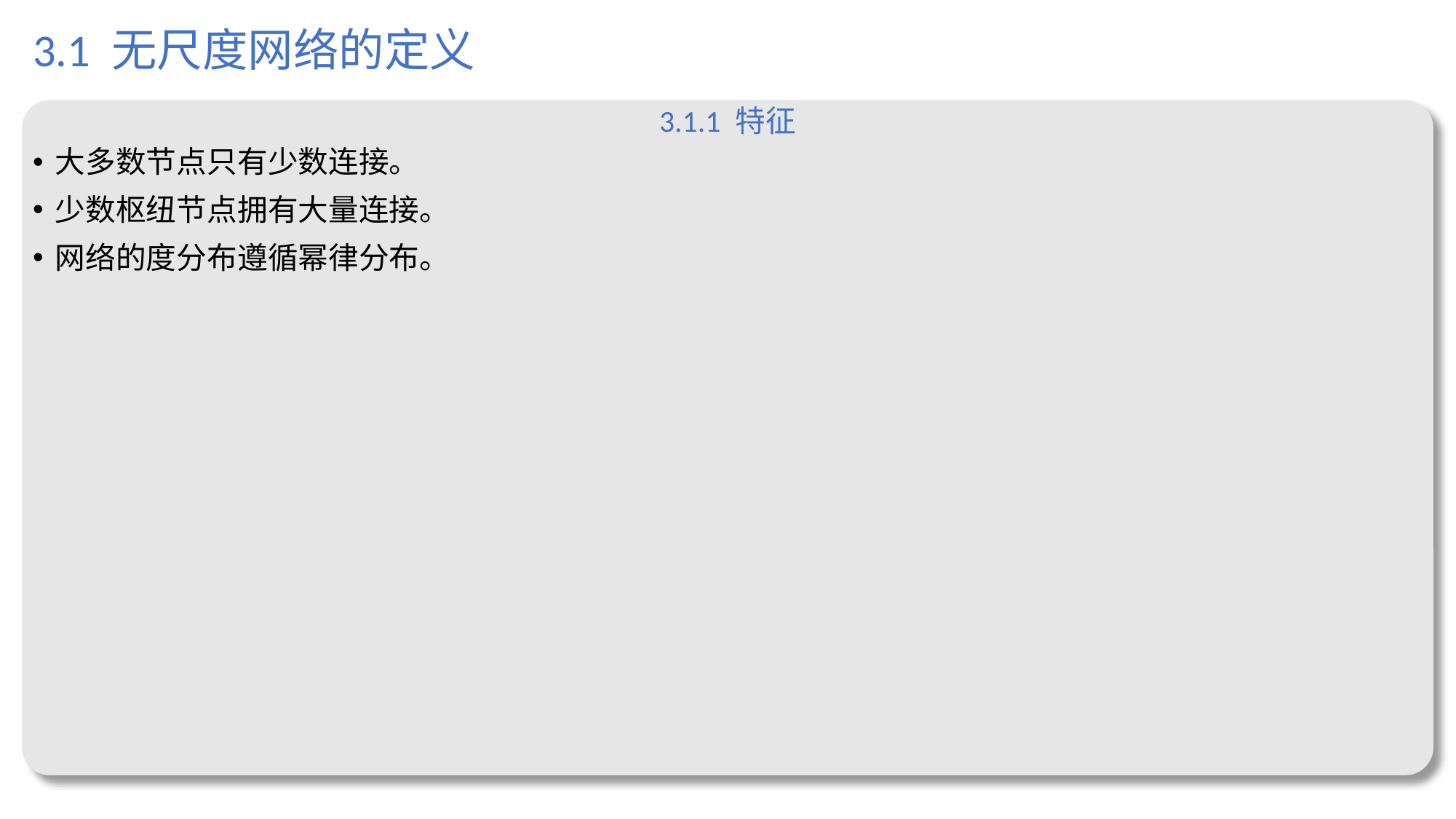

# 3.1 无尺度网络的定义

3.1.1 特征
大多数节点只有少数连接。
少数枢纽节点拥有大量连接。
网络的度分布遵循幂律分布。